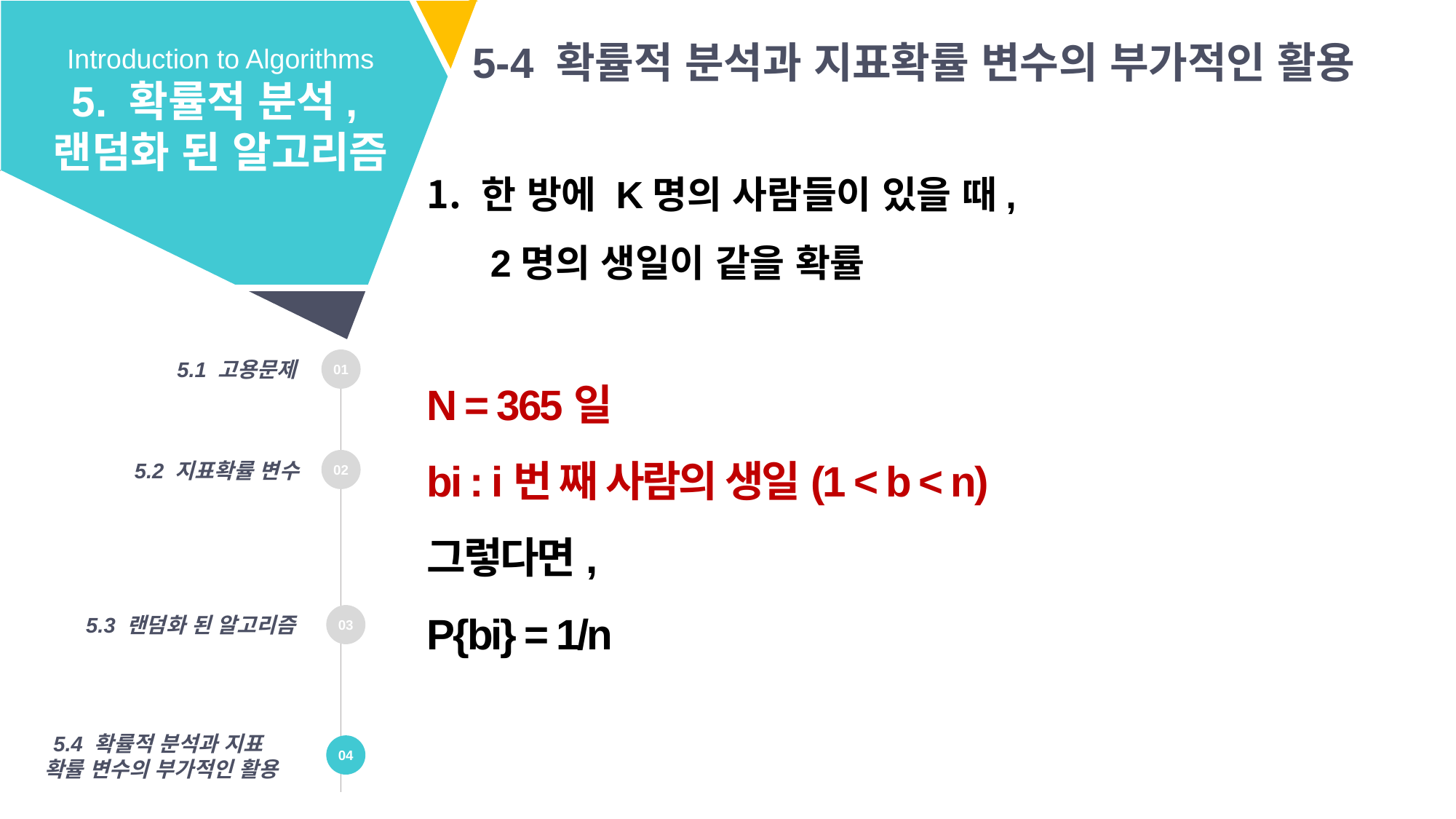

5-4 확률적 분석과 지표확률 변수의 부가적인 활용
Introduction to Algorithms
5. 확률적 분석,
랜덤화 된 알고리즘
한 방에 K명의 사람들이 있을 때,
      2명의 생일이 같을 확률

N = 365일
bi : i번 째 사람의 생일(1 < b < n)
그렇다면,
P{bi} = 1/n
01
5.1 고용문제
02
5.2 지표확률 변수
03
5.3 랜덤화 된 알고리즘
5.4 확률적 분석과 지표
확률 변수의 부가적인 활용
04